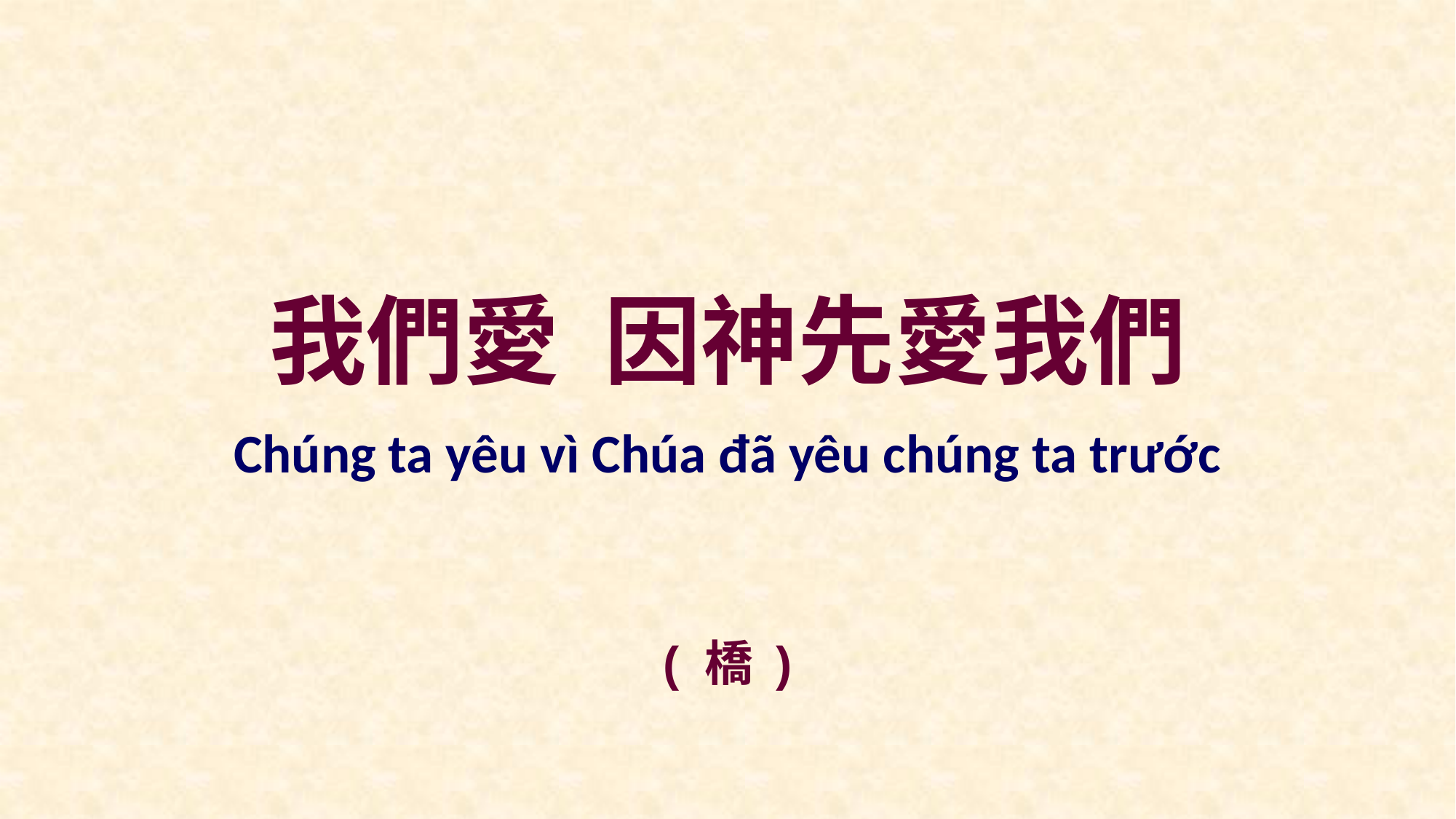

我們愛  因神先愛我們
Chúng ta yêu vì Chúa đã yêu chúng ta trước
( 橋 )